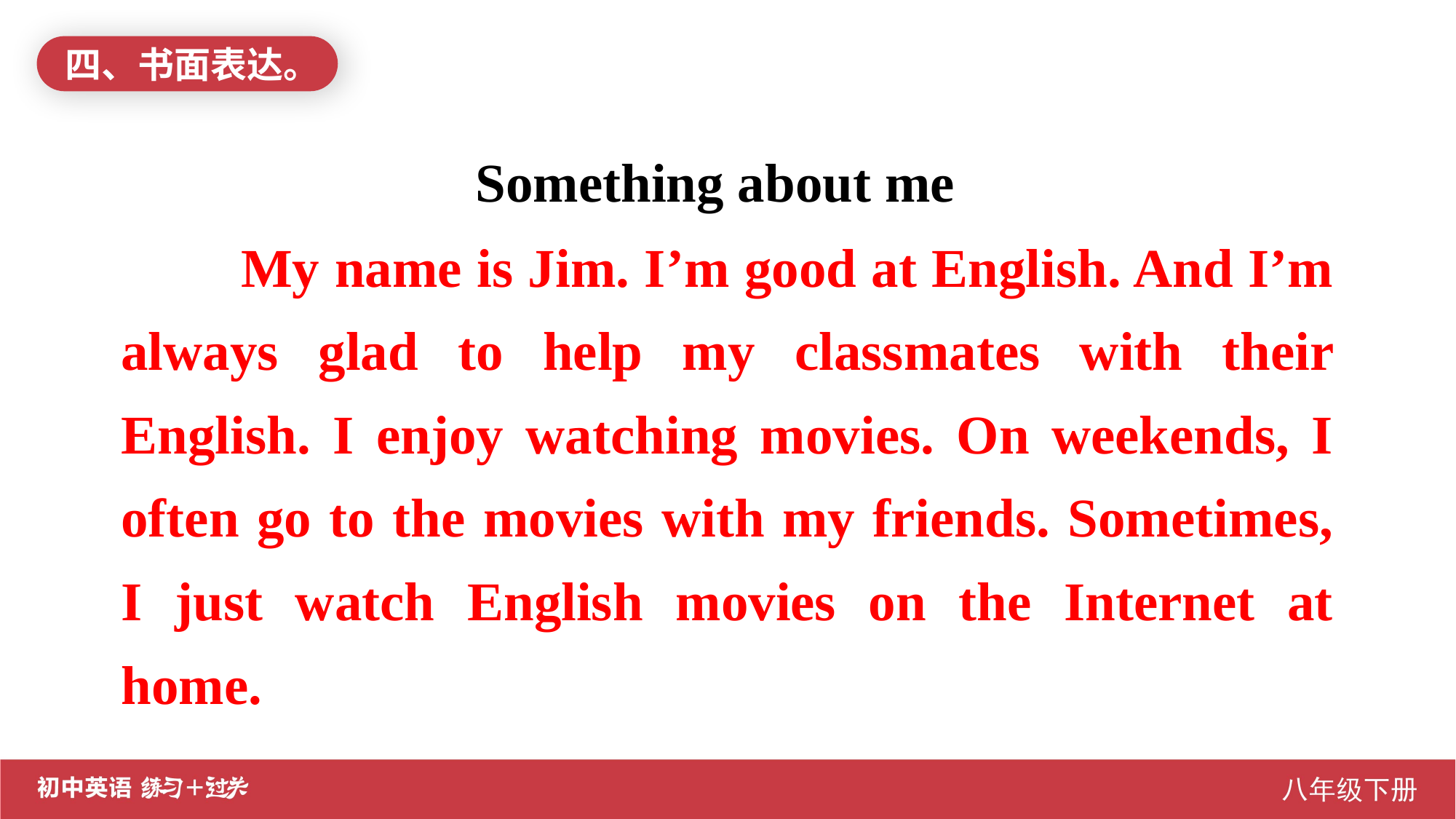

四、书面表达。
        Something about me
        My name is Jim. I’m good at English. And I’m always glad to help my classmates with their English. I enjoy watching movies. On weekends, I often go to the movies with my friends. Sometimes, I just watch English movies on the Internet at home.